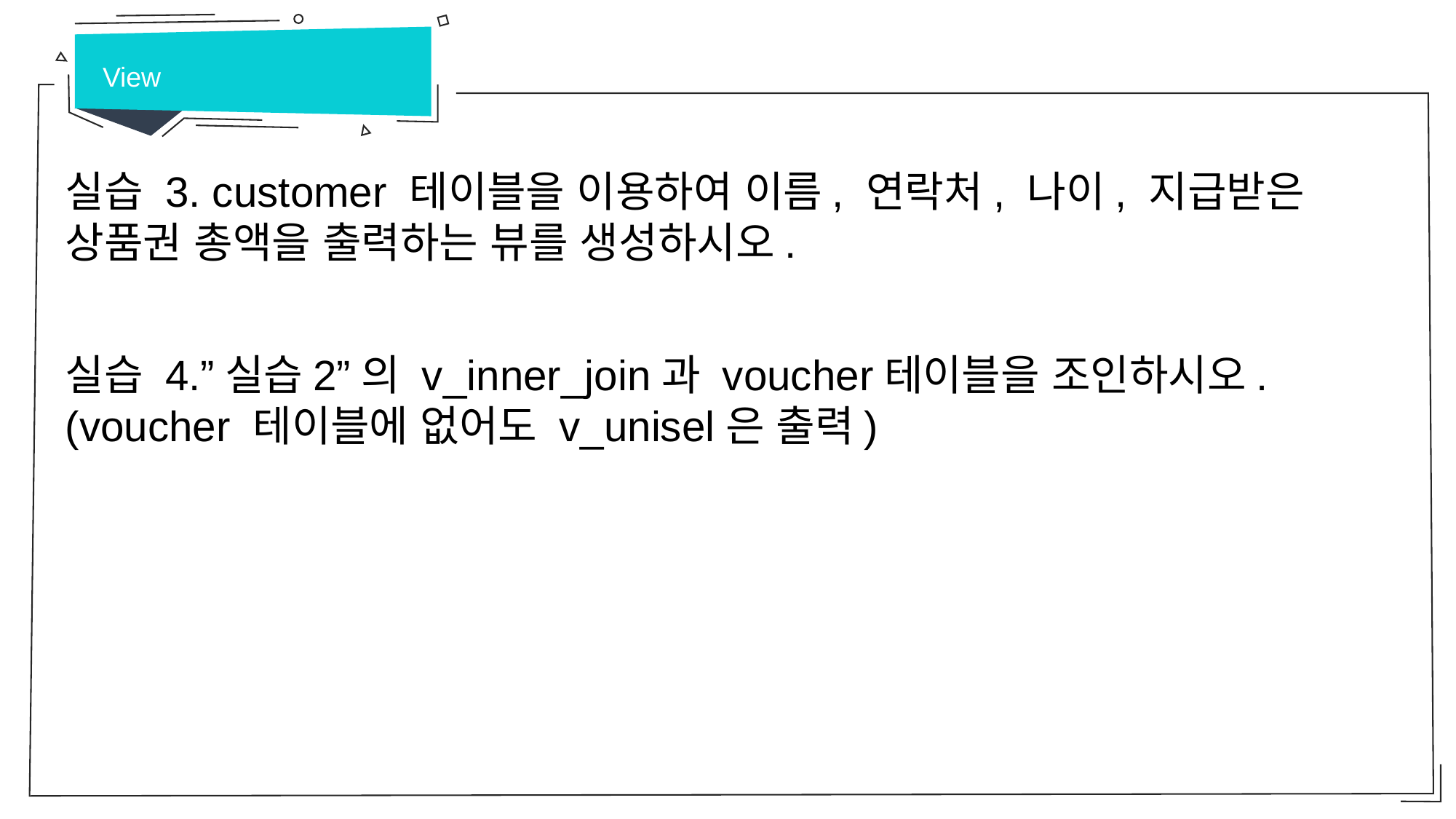

View
실습 3. customer 테이블을 이용하여 이름, 연락처, 나이, 지급받은 상품권 총액을 출력하는 뷰를 생성하시오.

실습 4.”실습2”의 v_inner_join과 voucher테이블을 조인하시오.(voucher 테이블에 없어도 v_unisel은 출력)